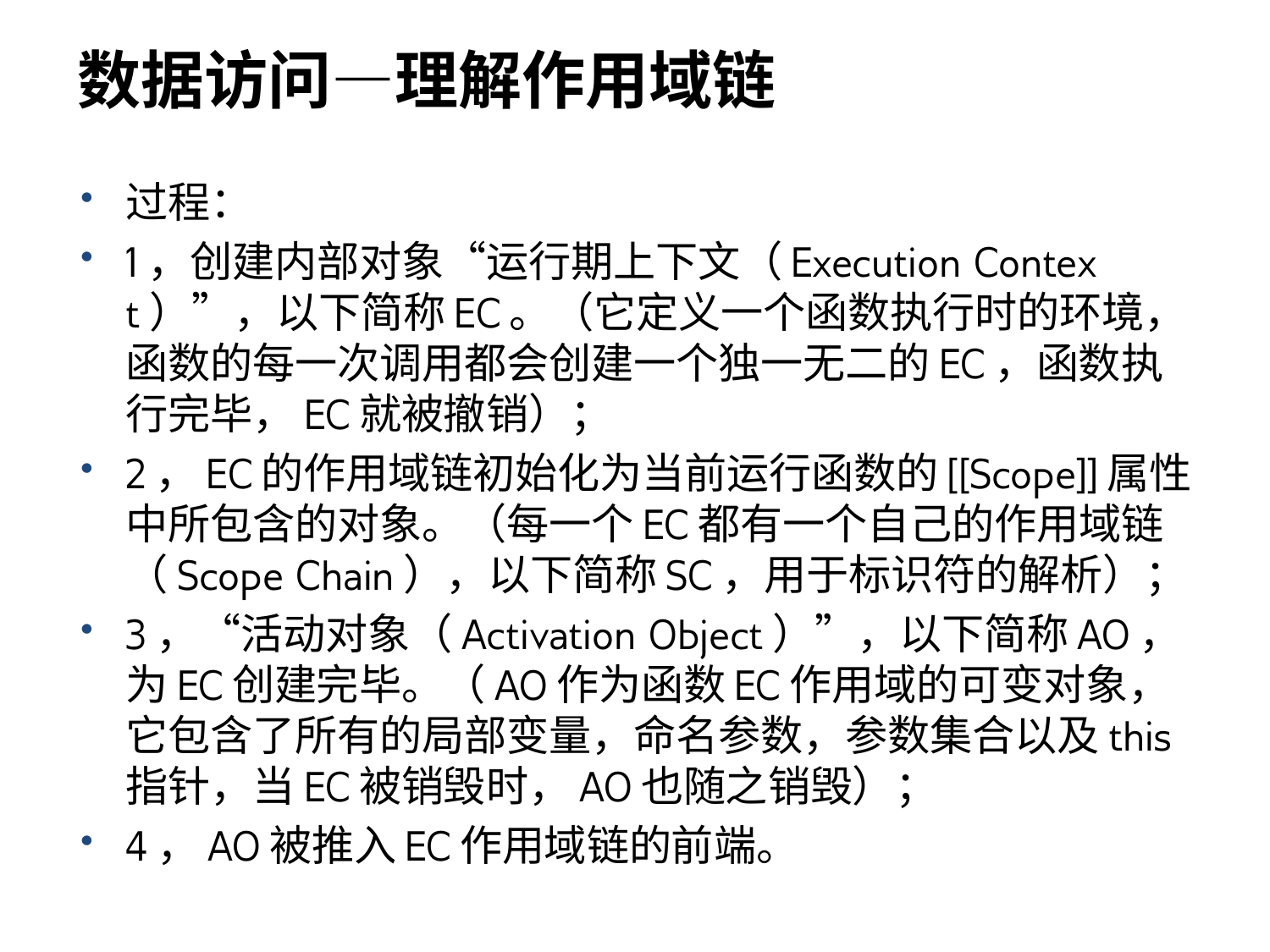

# 数据访问—理解作用域链
过程：
1，创建内部对象“运行期上下文（Execution Context）”，以下简称EC。（它定义一个函数执行时的环境，函数的每一次调用都会创建一个独一无二的EC，函数执行完毕，EC就被撤销）；
2，EC的作用域链初始化为当前运行函数的[[Scope]]属性中所包含的对象。（每一个EC都有一个自己的作用域链（Scope Chain），以下简称SC，用于标识符的解析）；
3，“活动对象（Activation Object）”，以下简称AO，为EC创建完毕。（AO作为函数EC作用域的可变对象，它包含了所有的局部变量，命名参数，参数集合以及this指针，当EC被销毁时，AO也随之销毁）；
4，AO被推入EC作用域链的前端。
17